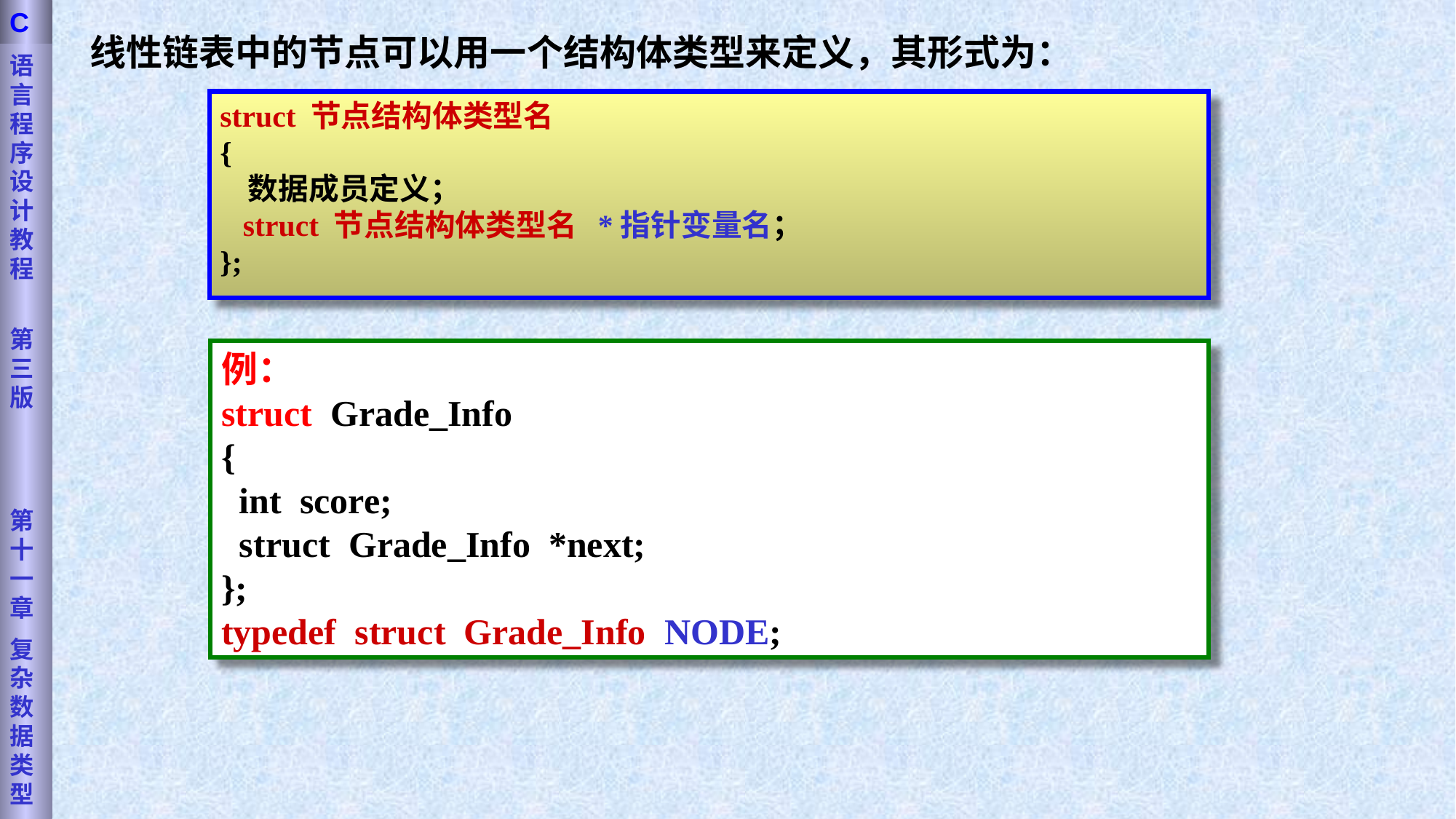

语言程序设计教程
第三版

第十一章
复杂数据类型
C
线性链表中的节点可以用一个结构体类型来定义，其形式为：
struct 节点结构体类型名
{
   数据成员定义；
   struct 节点结构体类型名  *指针变量名；
};
例：
struct  Grade_Info
{
  int  score;
  struct  Grade_Info  *next;
};
typedef  struct  Grade_Info  NODE;